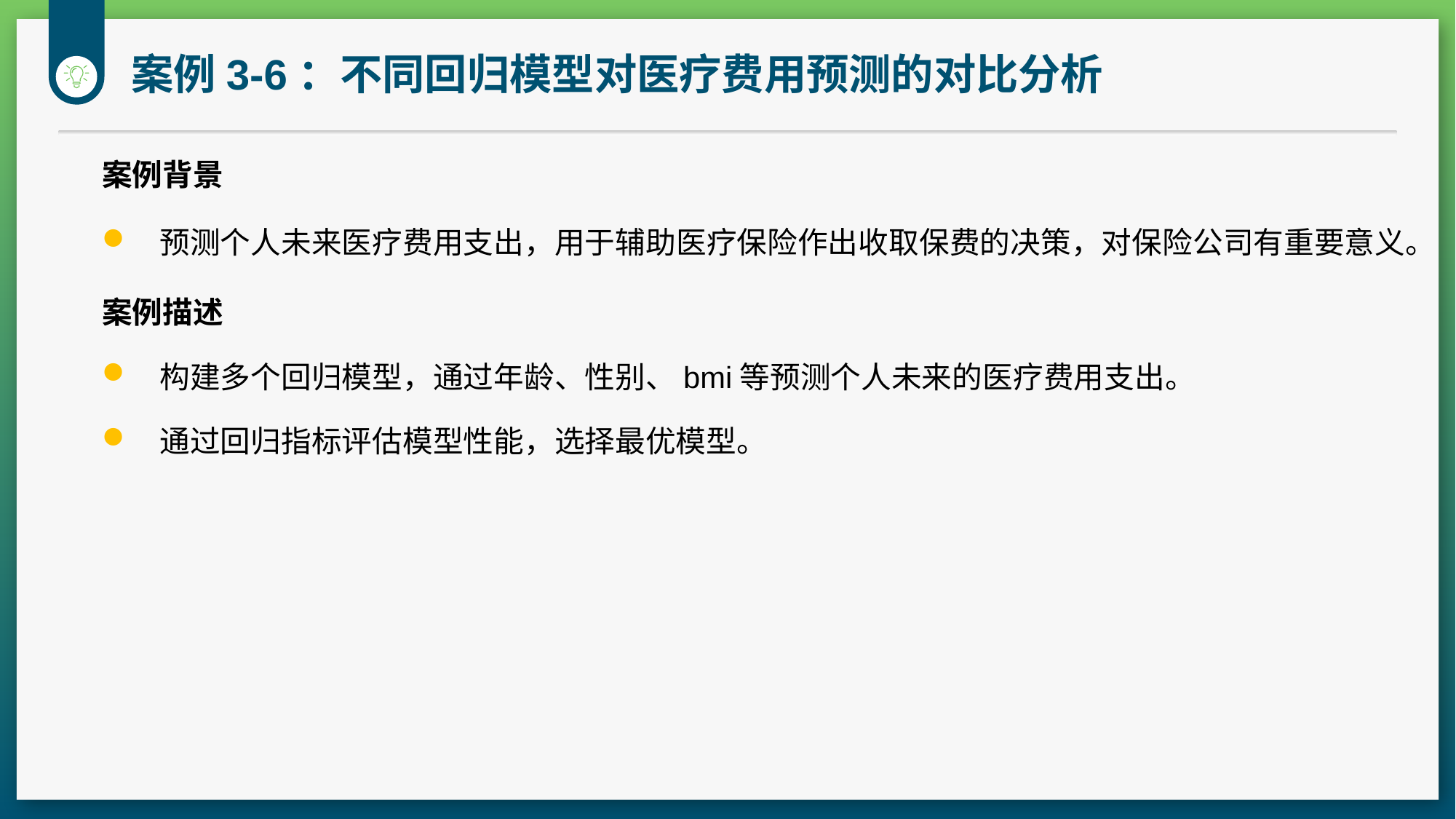

案例3-6：不同回归模型对医疗费用预测的对比分析

案例背景
预测个人未来医疗费用支出，用于辅助医疗保险作出收取保费的决策，对保险公司有重要意义。
案例描述
构建多个回归模型，通过年龄、性别、bmi等预测个人未来的医疗费用支出。
通过回归指标评估模型性能，选择最优模型。